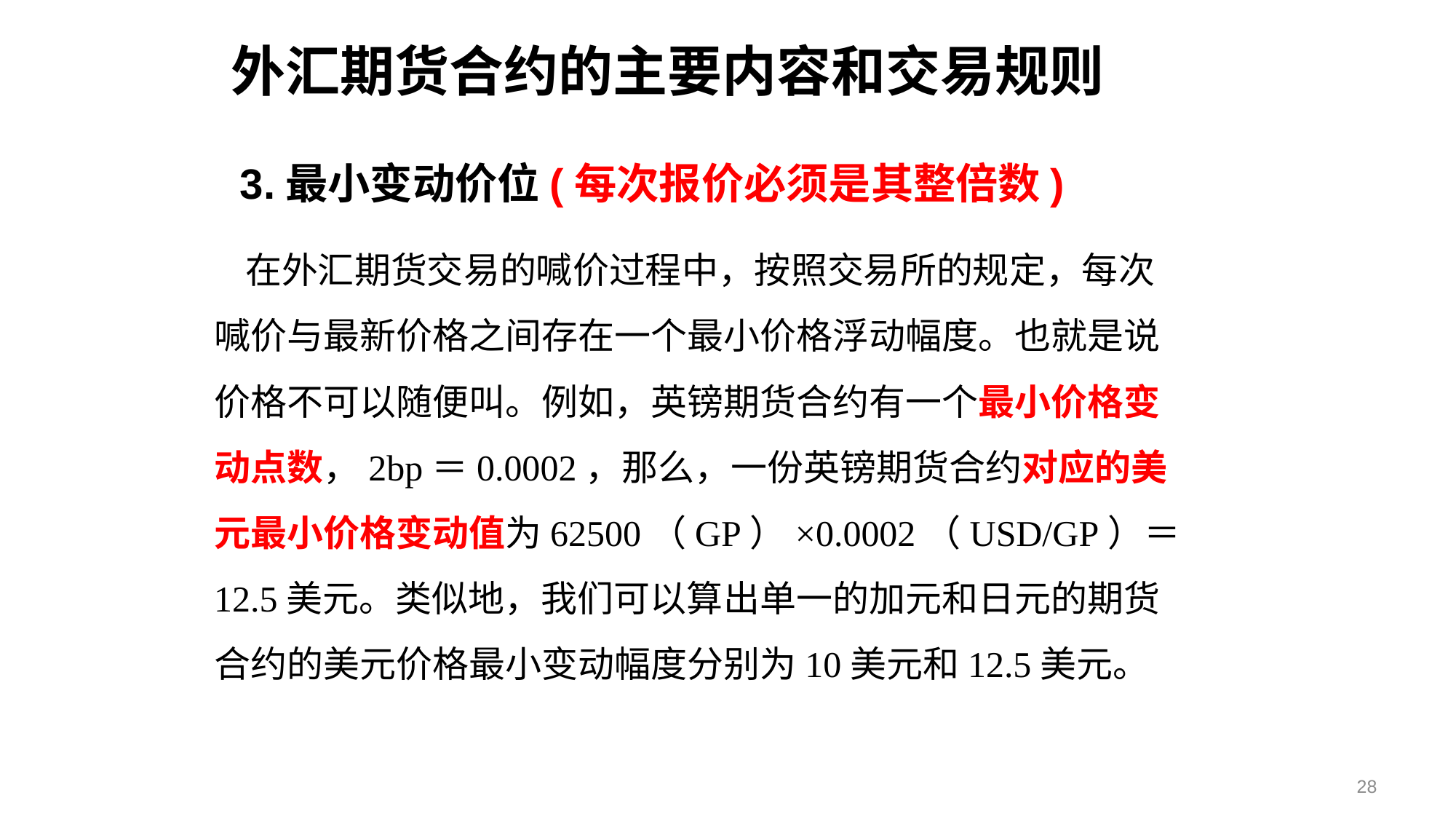

外汇期货合约的主要内容和交易规则
3.最小变动价位(每次报价必须是其整倍数)
    在外汇期货交易的喊价过程中，按照交易所的规定，每次喊价与最新价格之间存在一个最小价格浮动幅度。也就是说价格不可以随便叫。例如，英镑期货合约有一个最小价格变动点数，2bp＝0.0002，那么，一份英镑期货合约对应的美元最小价格变动值为62500（GP）×0.0002（USD/GP）＝12.5美元。类似地，我们可以算出单一的加元和日元的期货合约的美元价格最小变动幅度分别为10美元和12.5美元。
28